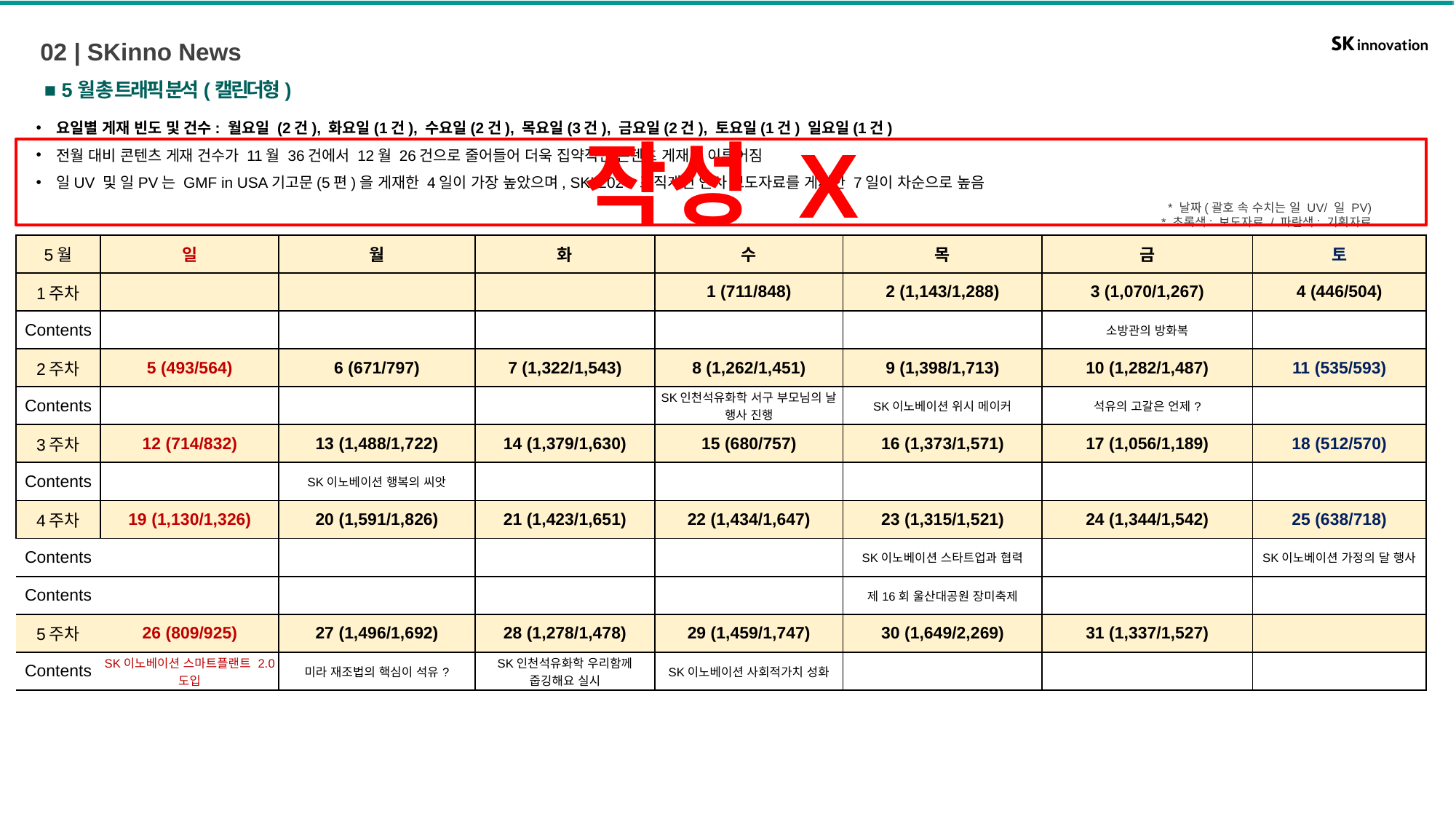

02 | SKinno News
■ 5월 총 트래픽 분석(캘린더형)
요일별 게재 빈도 및 건수: 월요일 (2건), 화요일(1건), 수요일(2건), 목요일(3건), 금요일(2건), 토요일(1건) 일요일(1건)
전월 대비 콘텐츠 게재 건수가 11월 36건에서 12월 26건으로 줄어들어 더욱 집약적인 콘텐츠 게재가 이루어짐
일UV 및 일PV는 GMF in USA기고문(5편)을 게재한 4일이 가장 높았으며, SKI 2024 조직개편 인사 보도자료를 게재한 7일이 차순으로 높음
작성 X
* 날짜(괄호 속 수치는 일 UV/ 일 PV)
* 초록색: 보도자료 / 파란색: 기획자료
| 5월 | 일 | 월 | 화 | 수 | 목 | 금 | 토 |
| --- | --- | --- | --- | --- | --- | --- | --- |
| 1주차 |  |  |  | 1 (711/848) | 2 (1,143/1,288) | 3 (1,070/1,267) | 4 (446/504) |
| Contents |  |  |  |  |  | 소방관의 방화복 |  |
| 2주차 | 5 (493/564) | 6 (671/797) | 7 (1,322/1,543) | 8 (1,262/1,451) | 9 (1,398/1,713) | 10 (1,282/1,487) | 11 (535/593) |
| Contents |  |  |  | SK인천석유화학 서구 부모님의 날 행사 진행 | SK이노베이션 위시 메이커 | 석유의 고갈은 언제? |  |
| 3주차 | 12 (714/832) | 13 (1,488/1,722) | 14 (1,379/1,630) | 15 (680/757) | 16 (1,373/1,571) | 17 (1,056/1,189) | 18 (512/570) |
| Contents |  | SK이노베이션 행복의 씨앗 |  |  |  |  |  |
| 4주차 | 19 (1,130/1,326) | 20 (1,591/1,826) | 21 (1,423/1,651) | 22 (1,434/1,647) | 23 (1,315/1,521) | 24 (1,344/1,542) | 25 (638/718) |
| Contents |  |  |  |  | SK이노베이션 스타트업과 협력 |  | SK이노베이션 가정의 달 행사 |
| Contents |  |  |  |  | 제16회 울산대공원 장미축제 |  |  |
| 5주차 | 26 (809/925) | 27 (1,496/1,692) | 28 (1,278/1,478) | 29 (1,459/1,747) | 30 (1,649/2,269) | 31 (1,337/1,527) |  |
| Contents | SK이노베이션 스마트플랜트 2.0 도입 | 미라 재조법의 핵심이 석유? | SK인천석유화학 우리함께 줍깅해요 실시 | SK이노베이션 사회적가치 성화 |  |  |  |